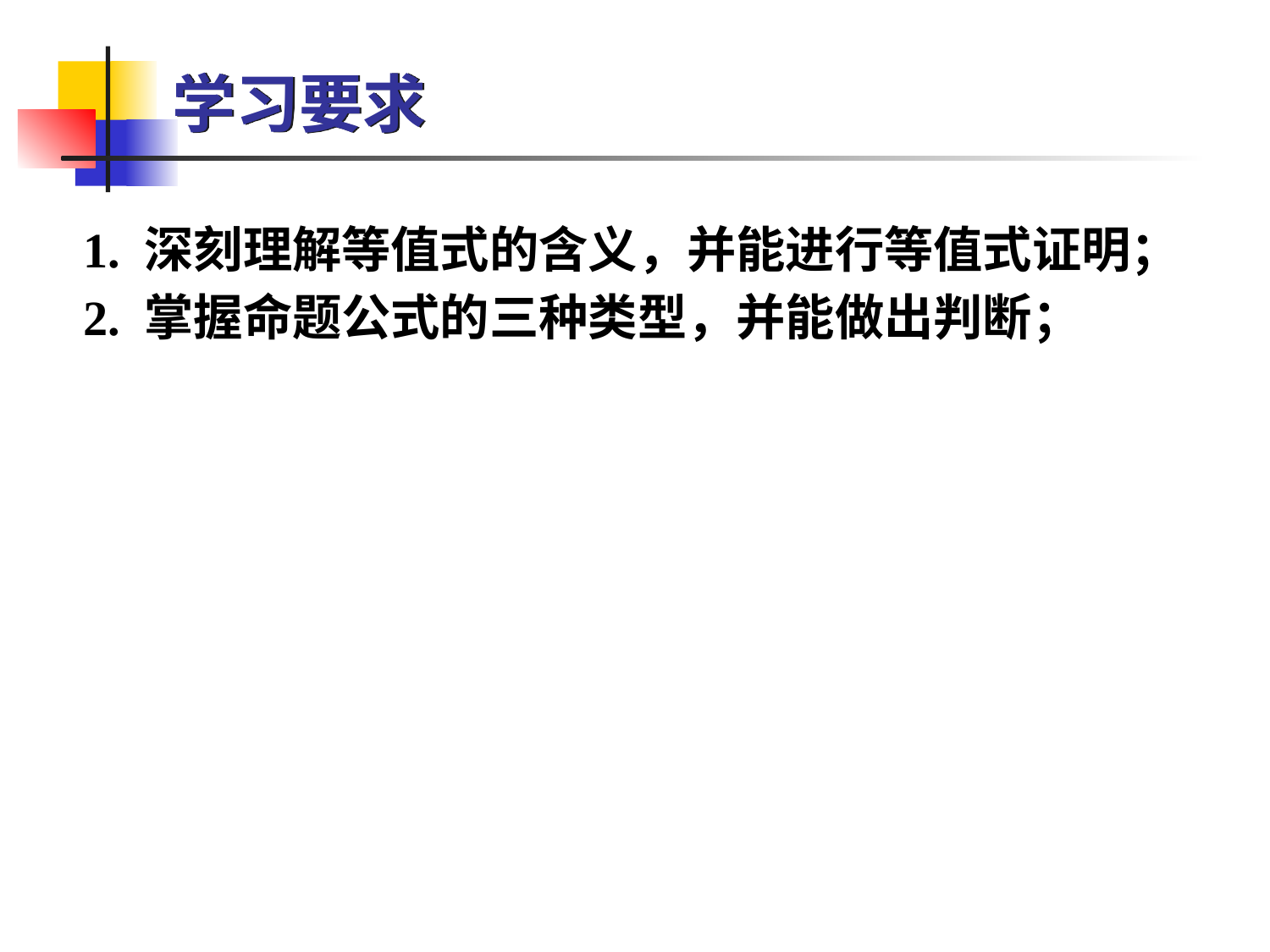

# 学习要求
1. 深刻理解等值式的含义，并能进行等值式证明；
2. 掌握命题公式的三种类型，并能做出判断；